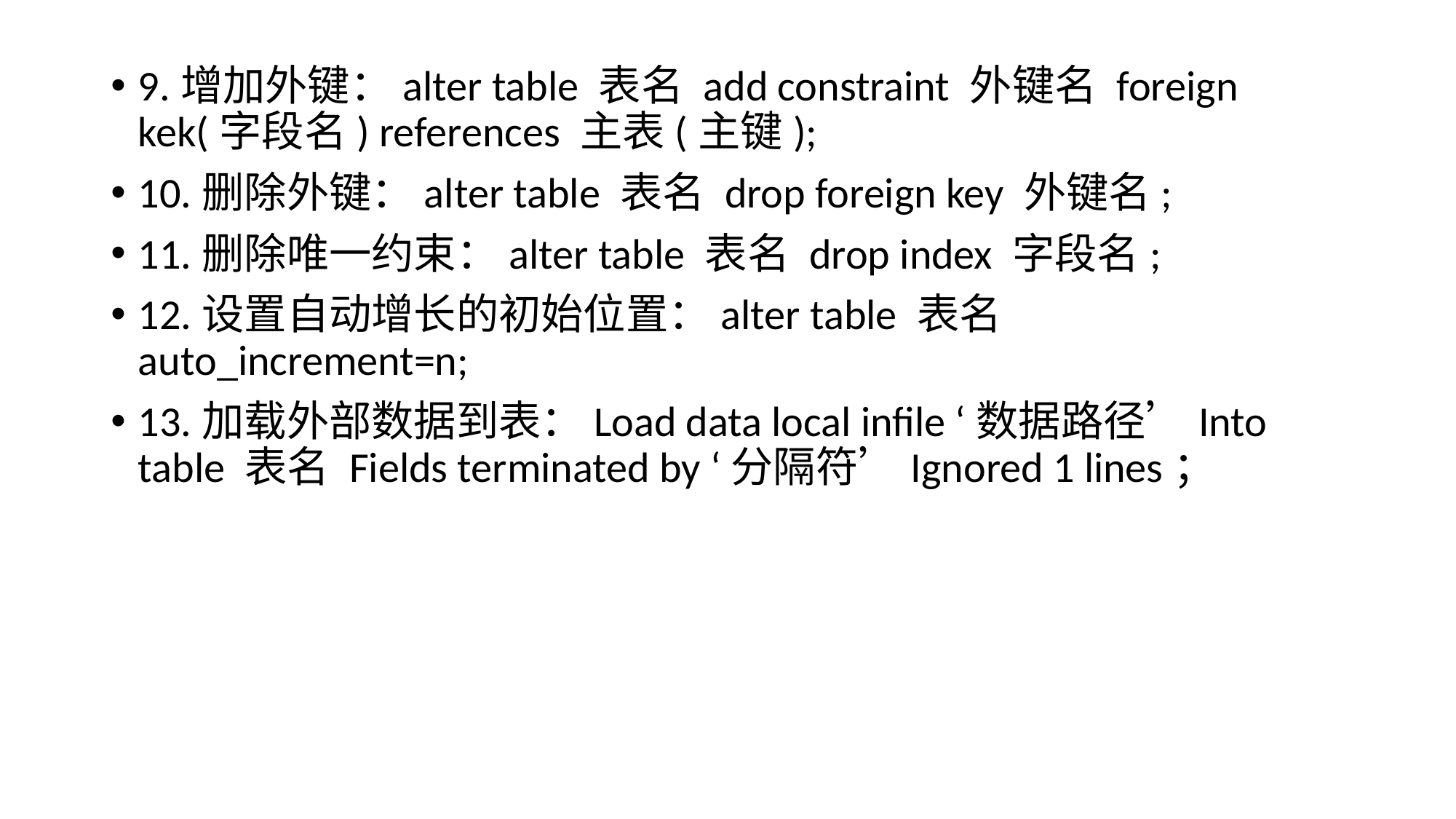

9.增加外键：alter table 表名 add constraint 外键名 foreign kek(字段名) references 主表(主键);
10.删除外键：alter table 表名 drop foreign key 外键名;
11.删除唯一约束：alter table 表名 drop index 字段名;
12.设置自动增长的初始位置：alter table 表名 auto_increment=n;
13.加载外部数据到表：Load data local infile ‘数据路径’Into table 表名 Fields terminated by ‘分隔符’Ignored 1 lines；